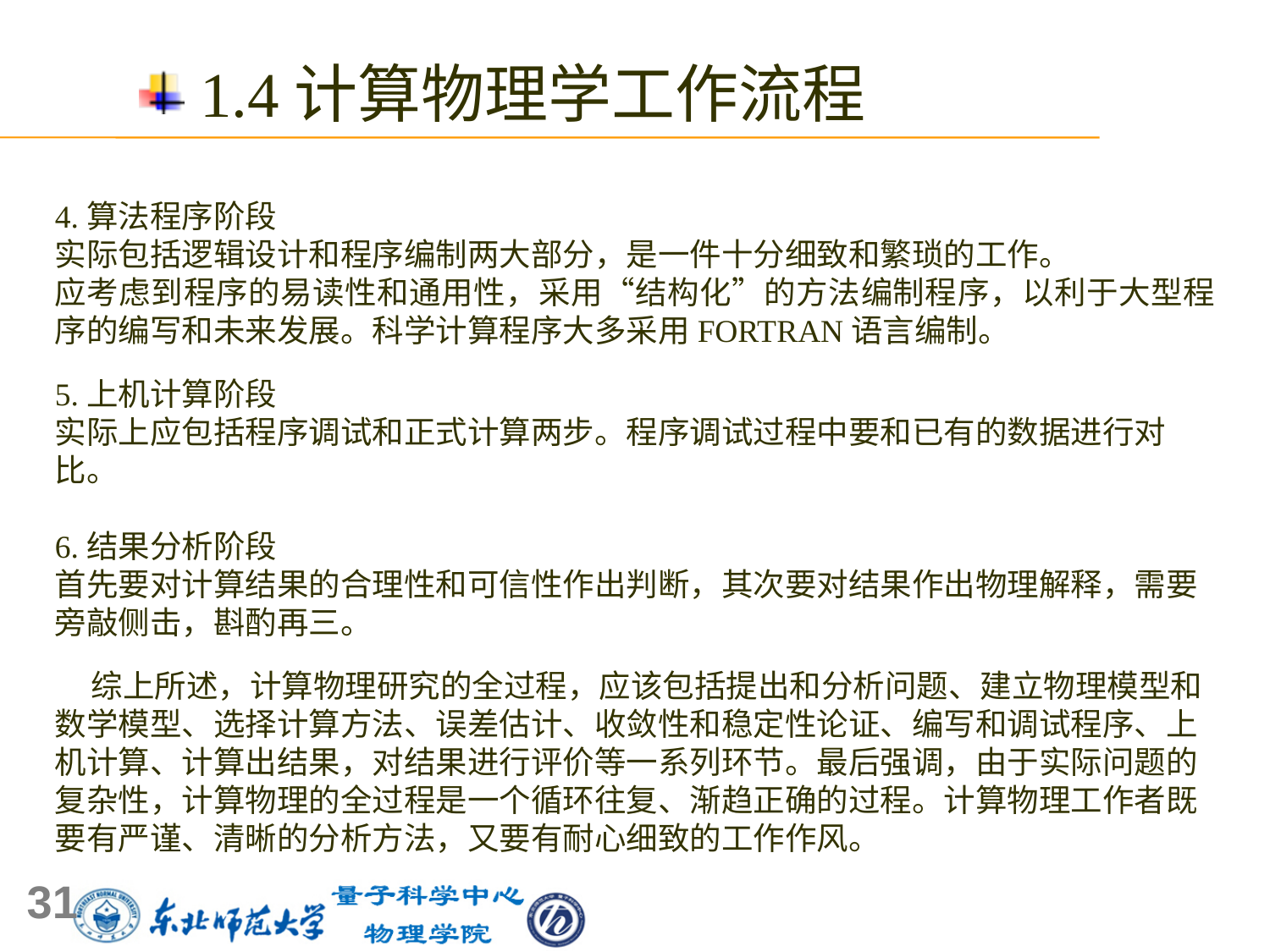

1.4计算物理学工作流程

4.算法程序阶段
实际包括逻辑设计和程序编制两大部分，是一件十分细致和繁琐的工作。
应考虑到程序的易读性和通用性，采用“结构化”的方法编制程序，以利于大型程序的编写和未来发展。科学计算程序大多采用FORTRAN语言编制。

5.上机计算阶段
实际上应包括程序调试和正式计算两步。程序调试过程中要和已有的数据进行对比。

6.结果分析阶段
首先要对计算结果的合理性和可信性作出判断，其次要对结果作出物理解释，需要旁敲侧击，斟酌再三。

    综上所述，计算物理研究的全过程，应该包括提出和分析问题、建立物理模型和数学模型、选择计算方法、误差估计、收敛性和稳定性论证、编写和调试程序、上机计算、计算出结果，对结果进行评价等一系列环节。最后强调，由于实际问题的复杂性，计算物理的全过程是一个循环往复、渐趋正确的过程。计算物理工作者既要有严谨、清晰的分析方法，又要有耐心细致的工作作风。
31